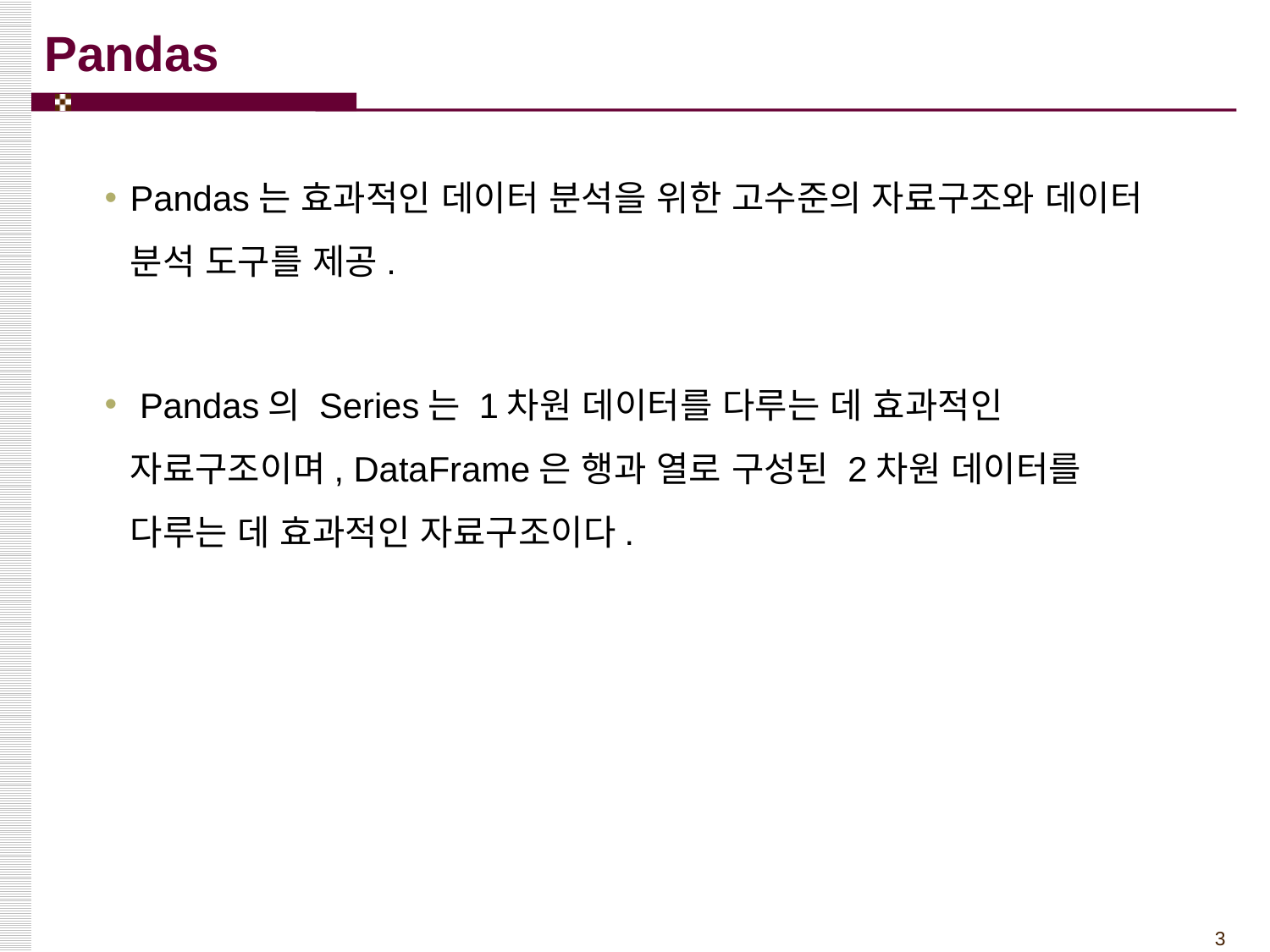

# Pandas
Pandas는 효과적인 데이터 분석을 위한 고수준의 자료구조와 데이터 분석 도구를 제공.

 Pandas의 Series는 1차원 데이터를 다루는 데 효과적인 자료구조이며, DataFrame은 행과 열로 구성된 2차원 데이터를 다루는 데 효과적인 자료구조이다.